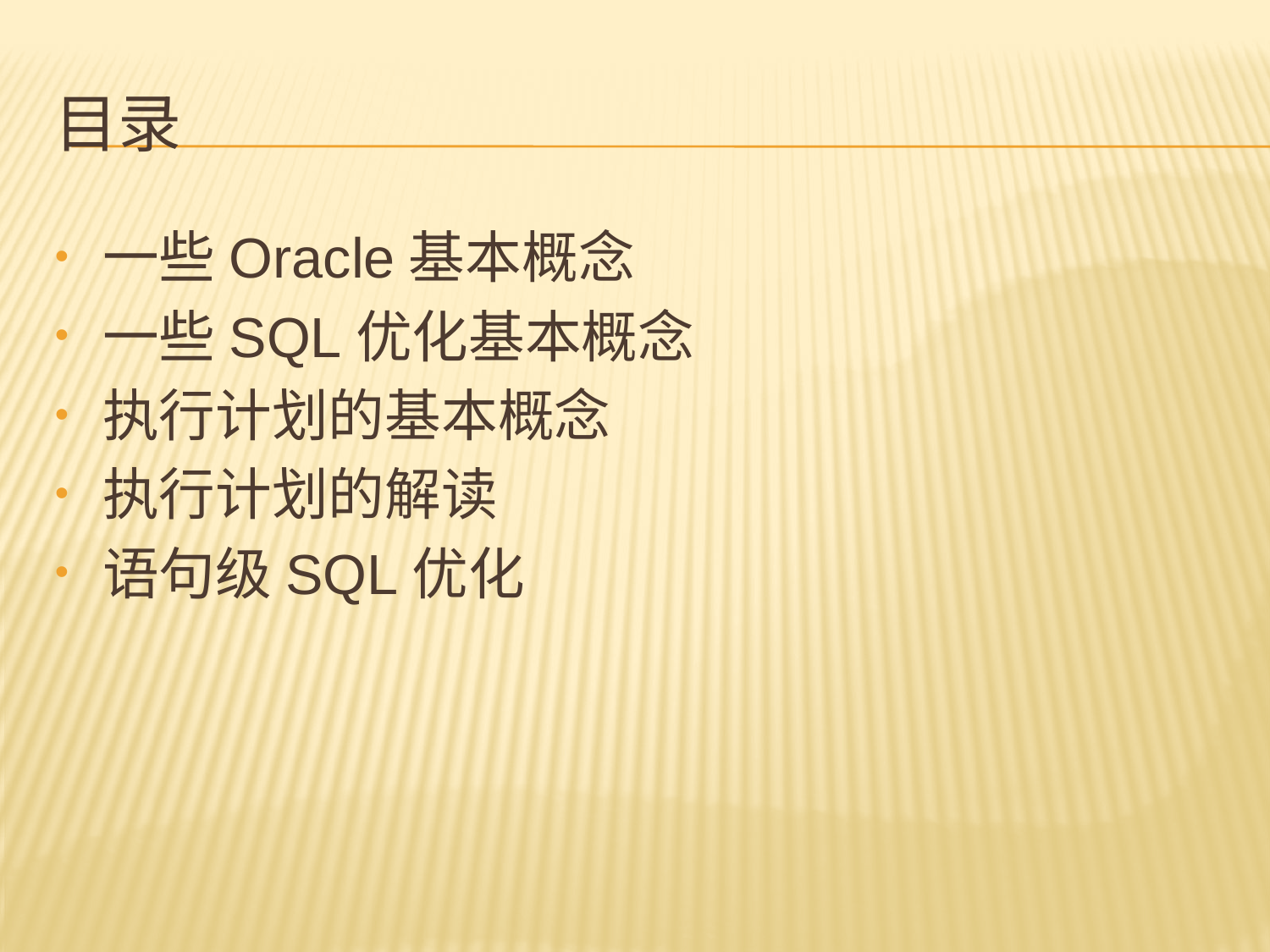

# 目录
一些Oracle基本概念
一些SQL优化基本概念
执行计划的基本概念
执行计划的解读
语句级SQL优化